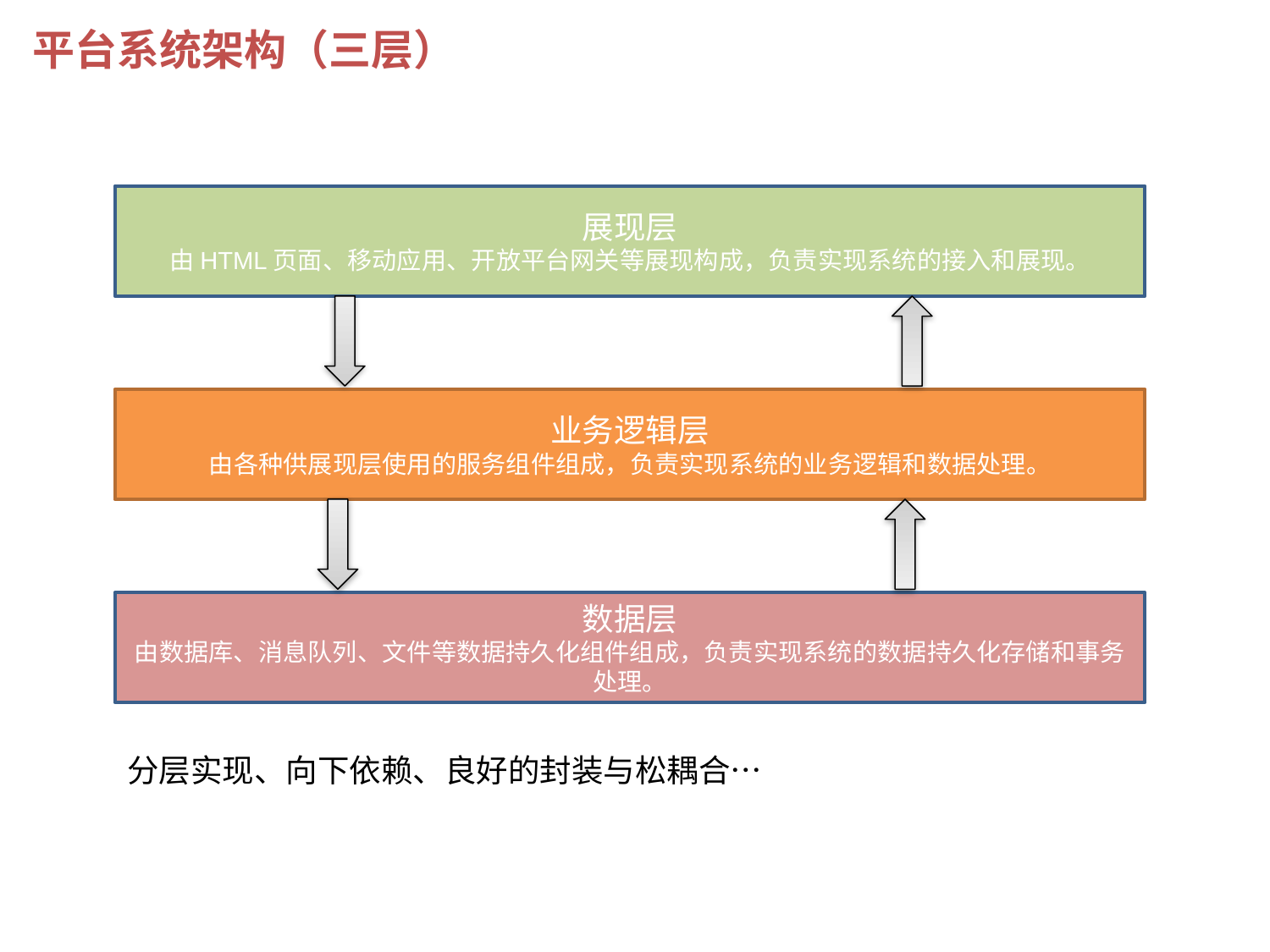

平台系统架构（三层）
展现层
由HTML页面、移动应用、开放平台网关等展现构成，负责实现系统的接入和展现。

业务逻辑层
由各种供展现层使用的服务组件组成，负责实现系统的业务逻辑和数据处理。

数据层
由数据库、消息队列、文件等数据持久化组件组成，负责实现系统的数据持久化存储和事务处理。
分层实现、向下依赖、良好的封装与松耦合…